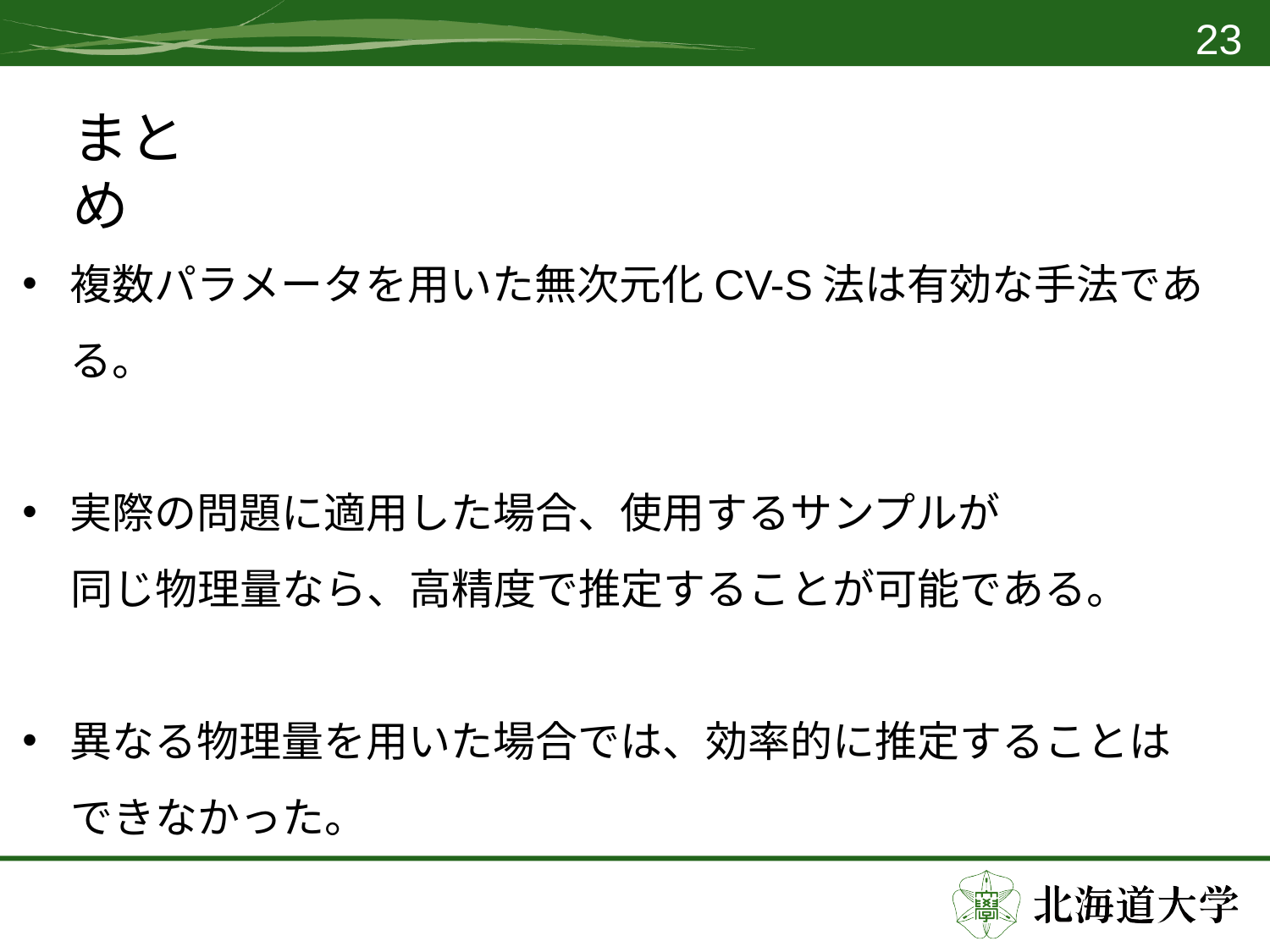

23
まとめ
複数パラメータを用いた無次元化CV-S法は有効な手法である。

実際の問題に適用した場合、使用するサンプルが
    同じ物理量なら、高精度で推定することが可能である。

異なる物理量を用いた場合では、効率的に推定することは
    できなかった。